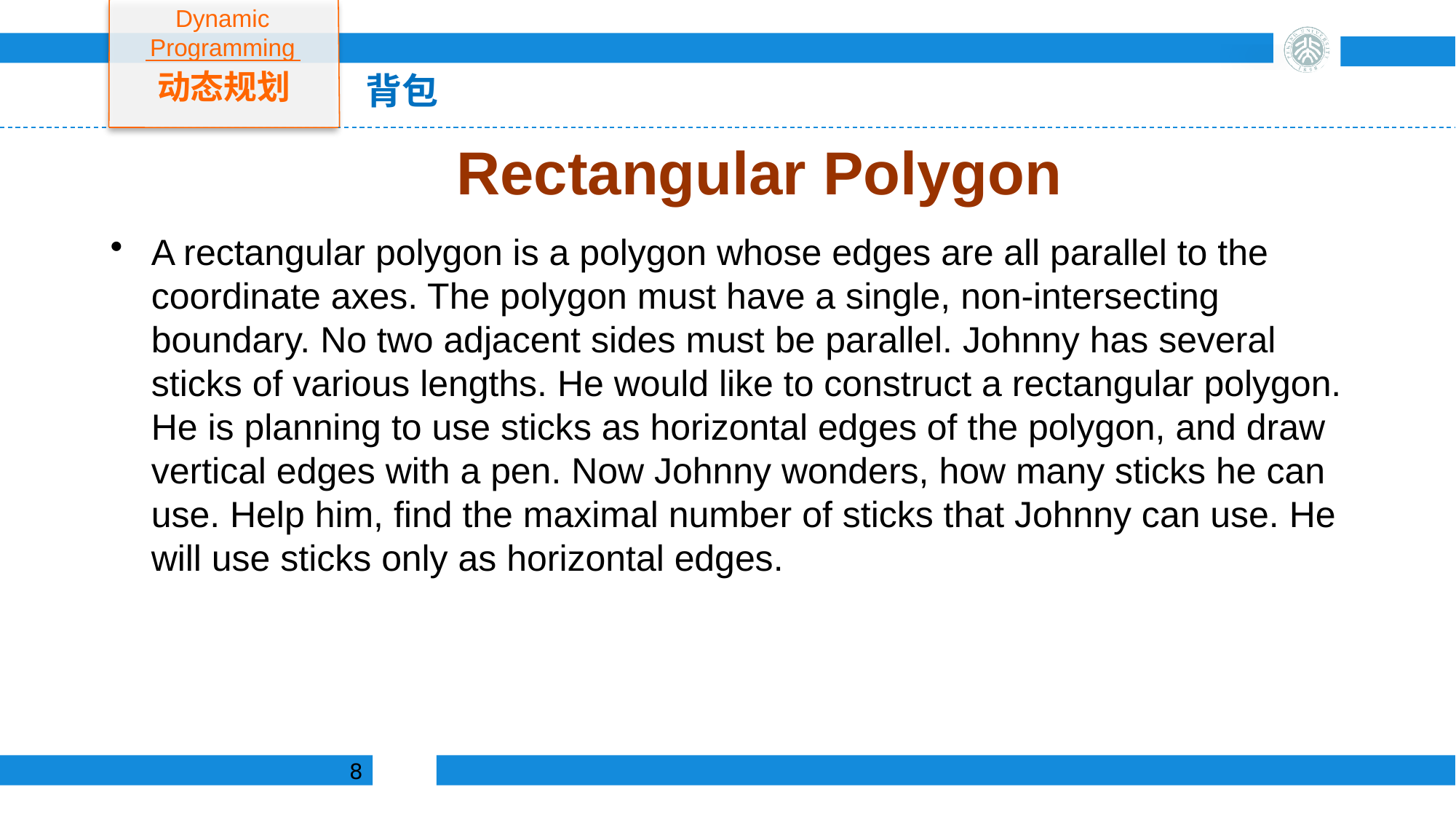

Dynamic Programming
动态规划
背包
# Rectangular Polygon
A rectangular polygon is a polygon whose edges are all parallel to the coordinate axes. The polygon must have a single, non-intersecting boundary. No two adjacent sides must be parallel. Johnny has several sticks of various lengths. He would like to construct a rectangular polygon. He is planning to use sticks as horizontal edges of the polygon, and draw vertical edges with a pen. Now Johnny wonders, how many sticks he can use. Help him, ﬁnd the maximal number of sticks that Johnny can use. He will use sticks only as horizontal edges.